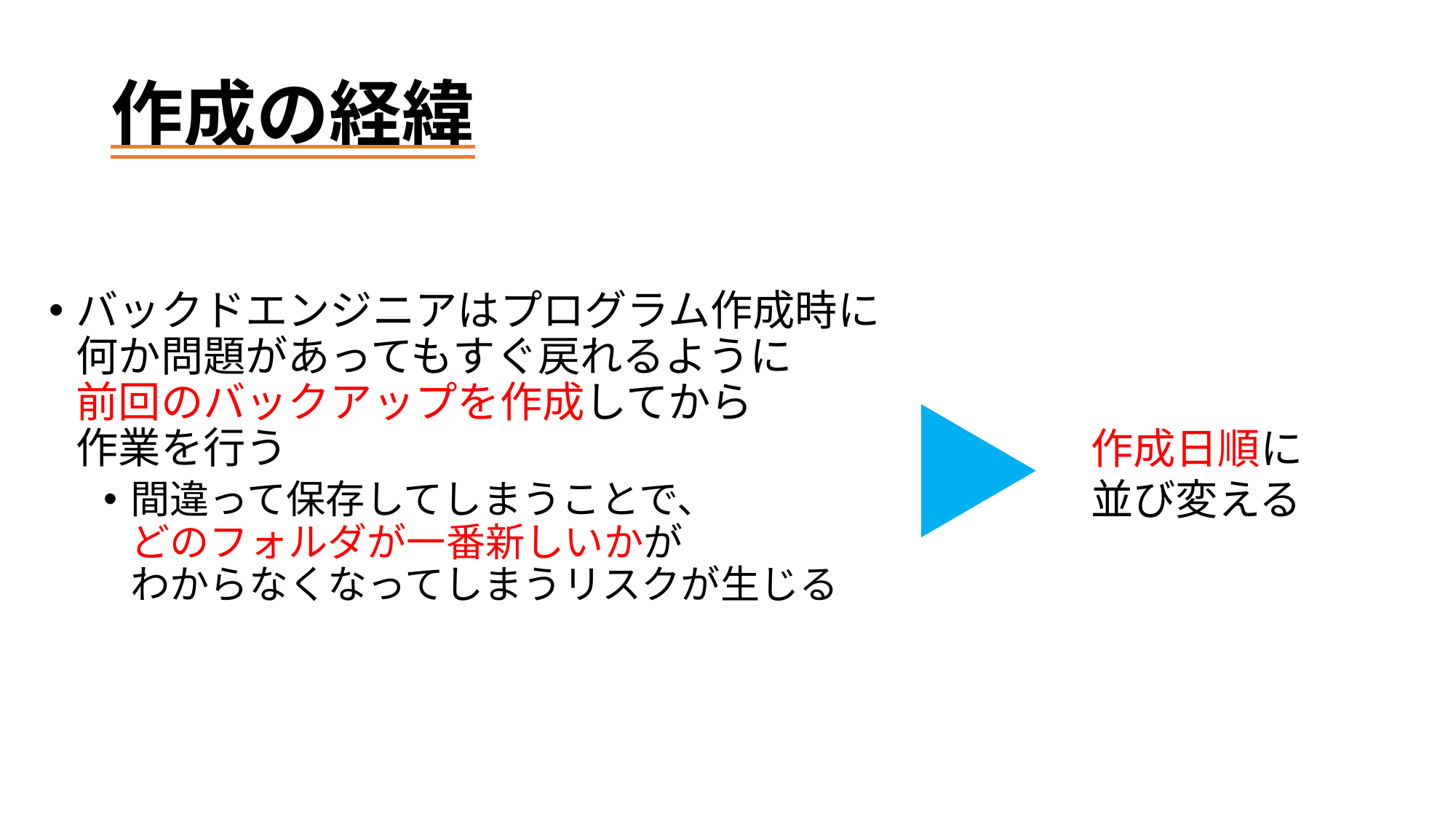

# 作成の経緯
バックドエンジニアはプログラム作成時に
何か問題があってもすぐ戻れるように
前回のバックアップを作成してから
作業を行う
間違って保存してしまうことで、
どのフォルダが一番新しいかが
わからなくなってしまうリスクが生じる
　作成日順に
　並び変える